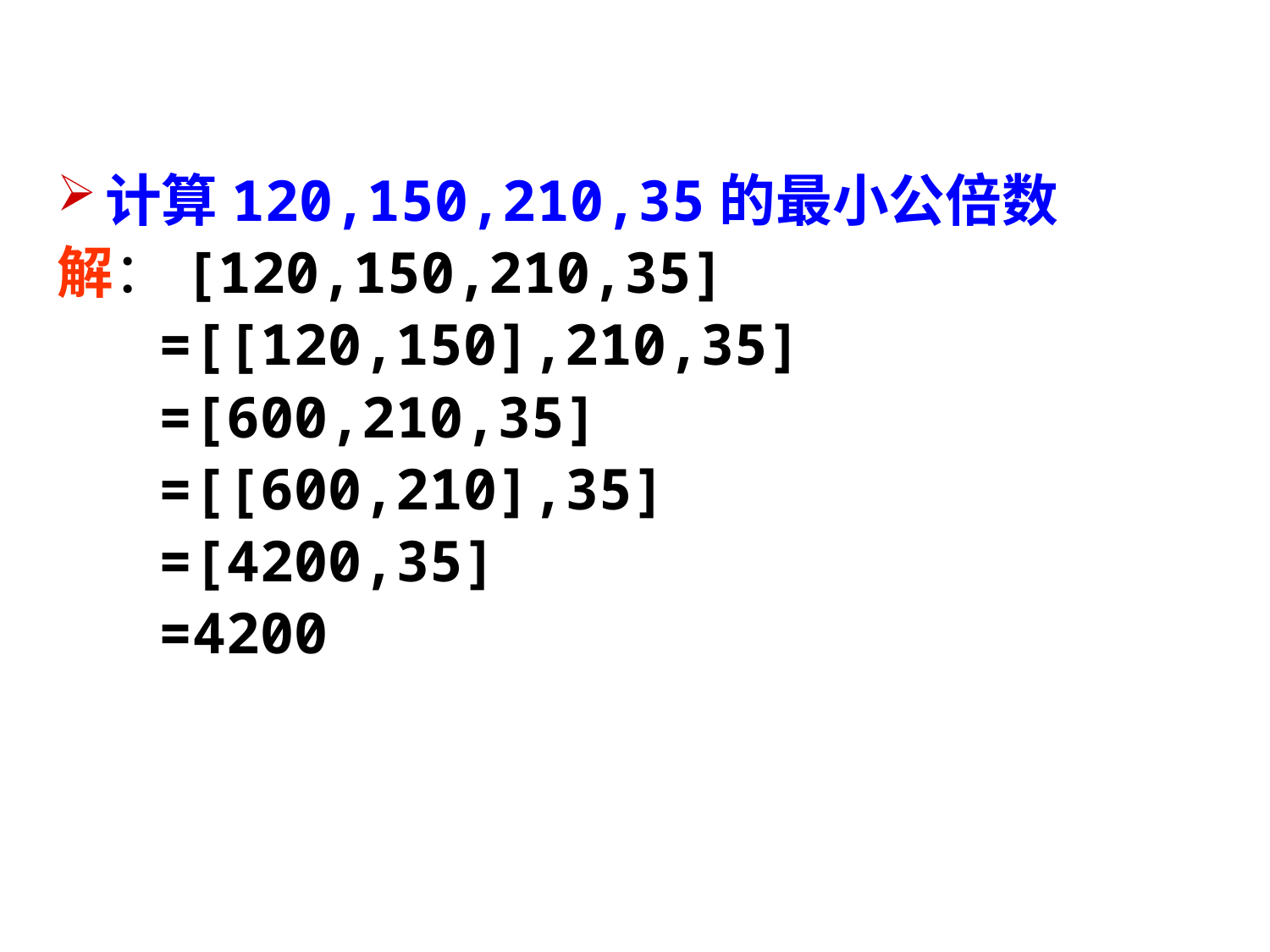

计算120,150,210,35的最小公倍数
解：[120,150,210,35]
   =[[120,150],210,35]
   =[600,210,35]
   =[[600,210],35]
   =[4200,35]
   =4200